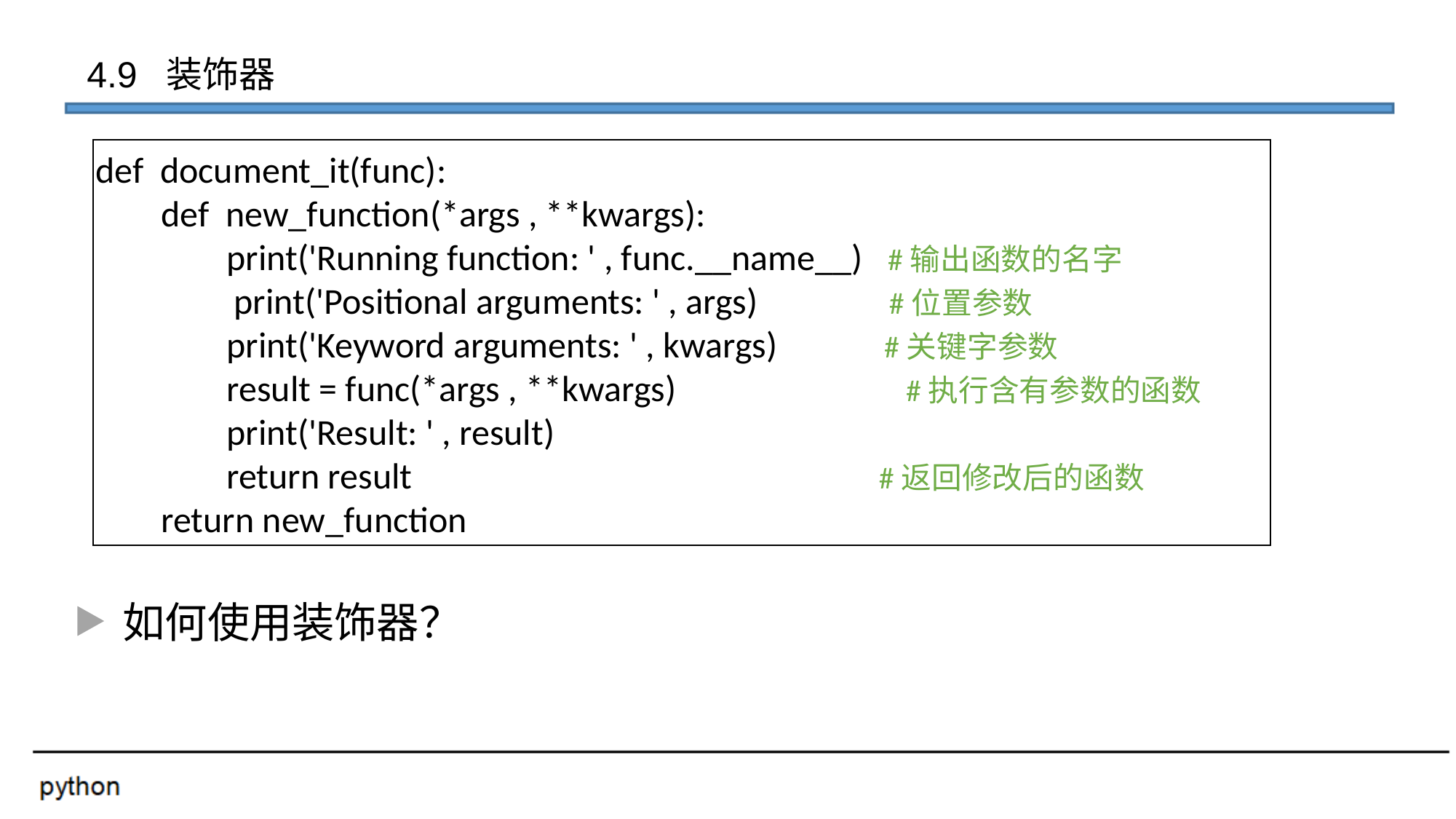

4.9  装饰器

def  document_it(func):
        def  new_function(*args , **kwargs):
                print('Running function: ' , func.__name__)   #输出函数的名字
                    print('Positional arguments: ' , args)                #位置参数
                print('Keyword arguments: ' , kwargs)             #关键字参数
                result = func(*args , **kwargs)                            #执行含有参数的函数
                print('Result: ' , result)
                return result                                                         #返回修改后的函数
        return new_function
如何使用装饰器？

53